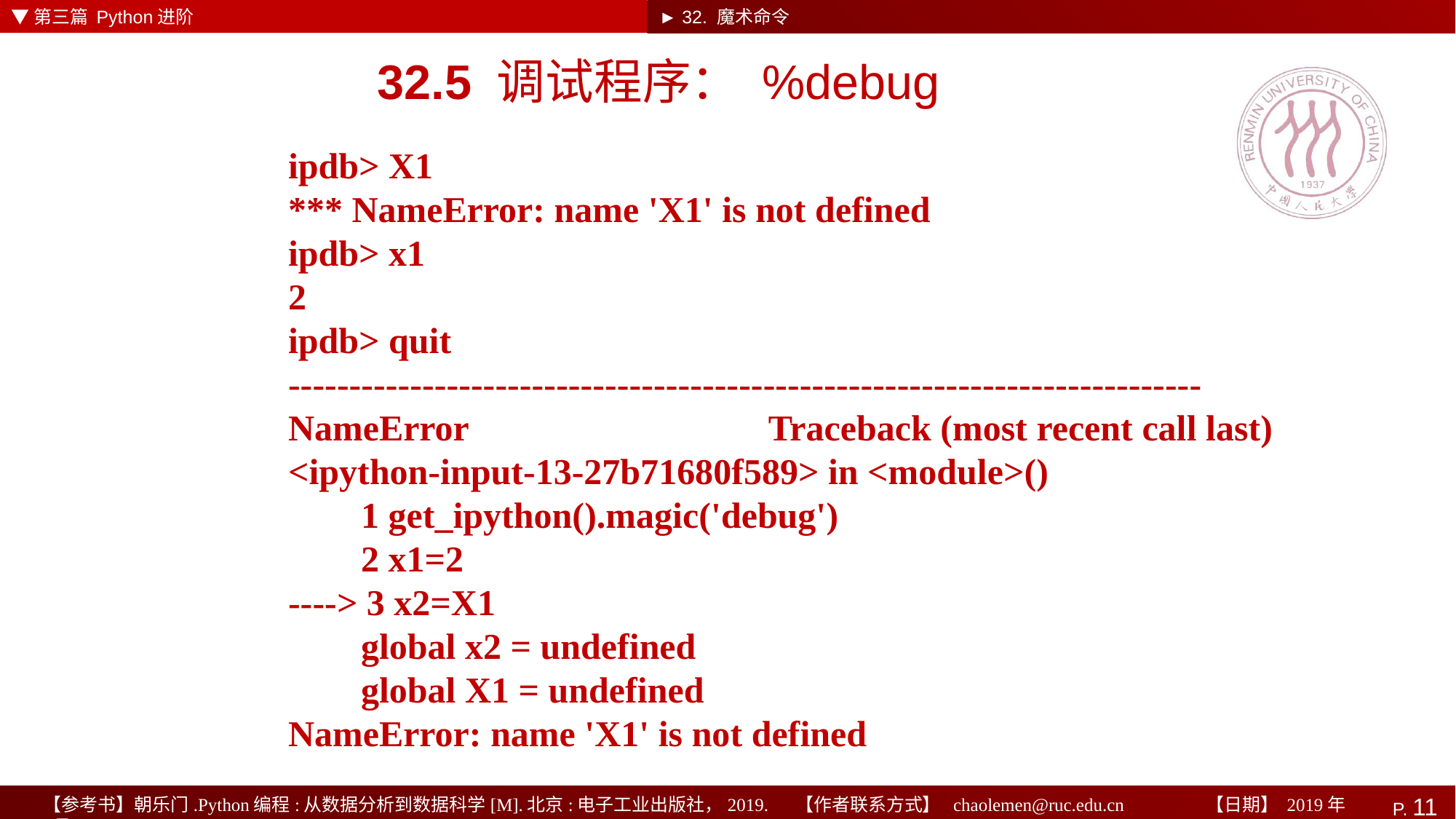

▼第三篇 Python进阶
► 32. 魔术命令
# 32.5 调试程序： %debug
ipdb> X1
*** NameError: name 'X1' is not defined
ipdb> x1
2
ipdb> quit
---------------------------------------------------------------------------
NameError                                 Traceback (most recent call last)
<ipython-input-13-27b71680f589> in <module>()
        1 get_ipython().magic('debug')
        2 x1=2
----> 3 x2=X1
        global x2 = undefined
        global X1 = undefined
NameError: name 'X1' is not defined